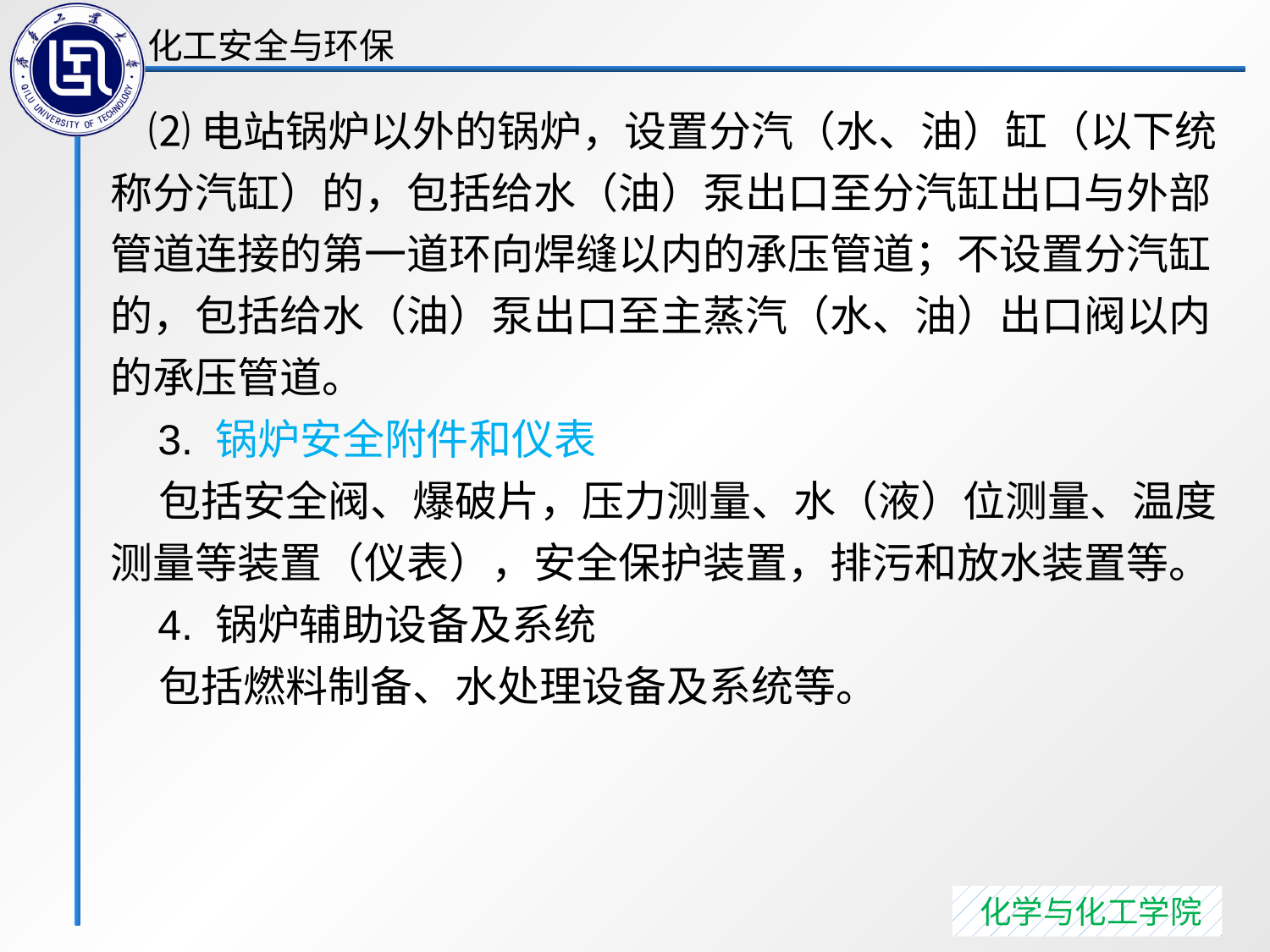

⑵电站锅炉以外的锅炉，设置分汽（水、油）缸（以下统称分汽缸）的，包括给水（油）泵出口至分汽缸出口与外部管道连接的第一道环向焊缝以内的承压管道；不设置分汽缸的，包括给水（油）泵出口至主蒸汽（水、油）出口阀以内的承压管道。
    3. 锅炉安全附件和仪表
    包括安全阀、爆破片，压力测量、水（液）位测量、温度测量等装置（仪表），安全保护装置，排污和放水装置等。
    4. 锅炉辅助设备及系统
    包括燃料制备、水处理设备及系统等。